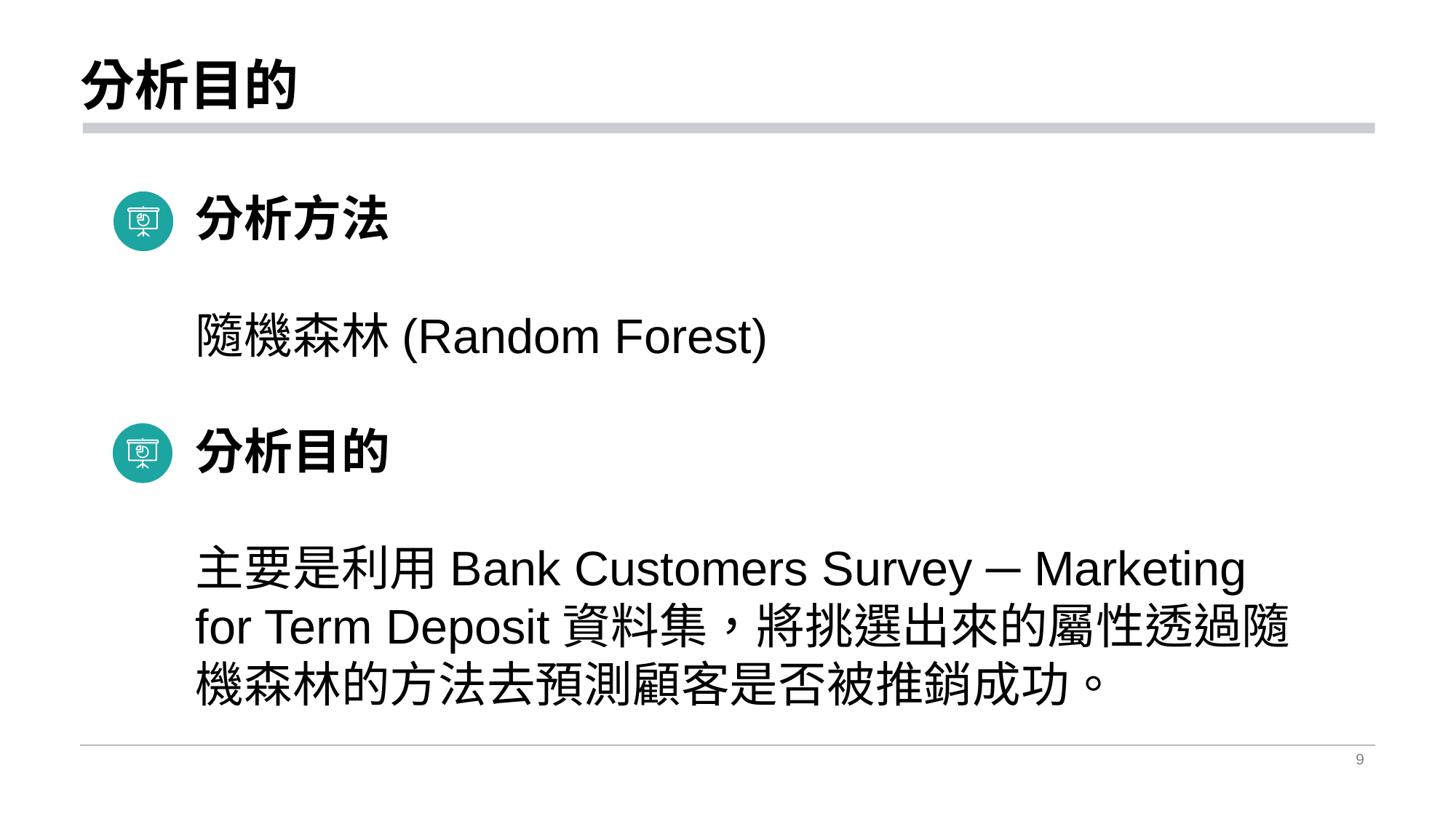

# 分析目的
分析方法

隨機森林(Random Forest)

分析目的

主要是利用Bank Customers Survey ─ Marketing for Term Deposit資料集，將挑選出來的屬性透過隨機森林的方法去預測顧客是否被推銷成功。

9